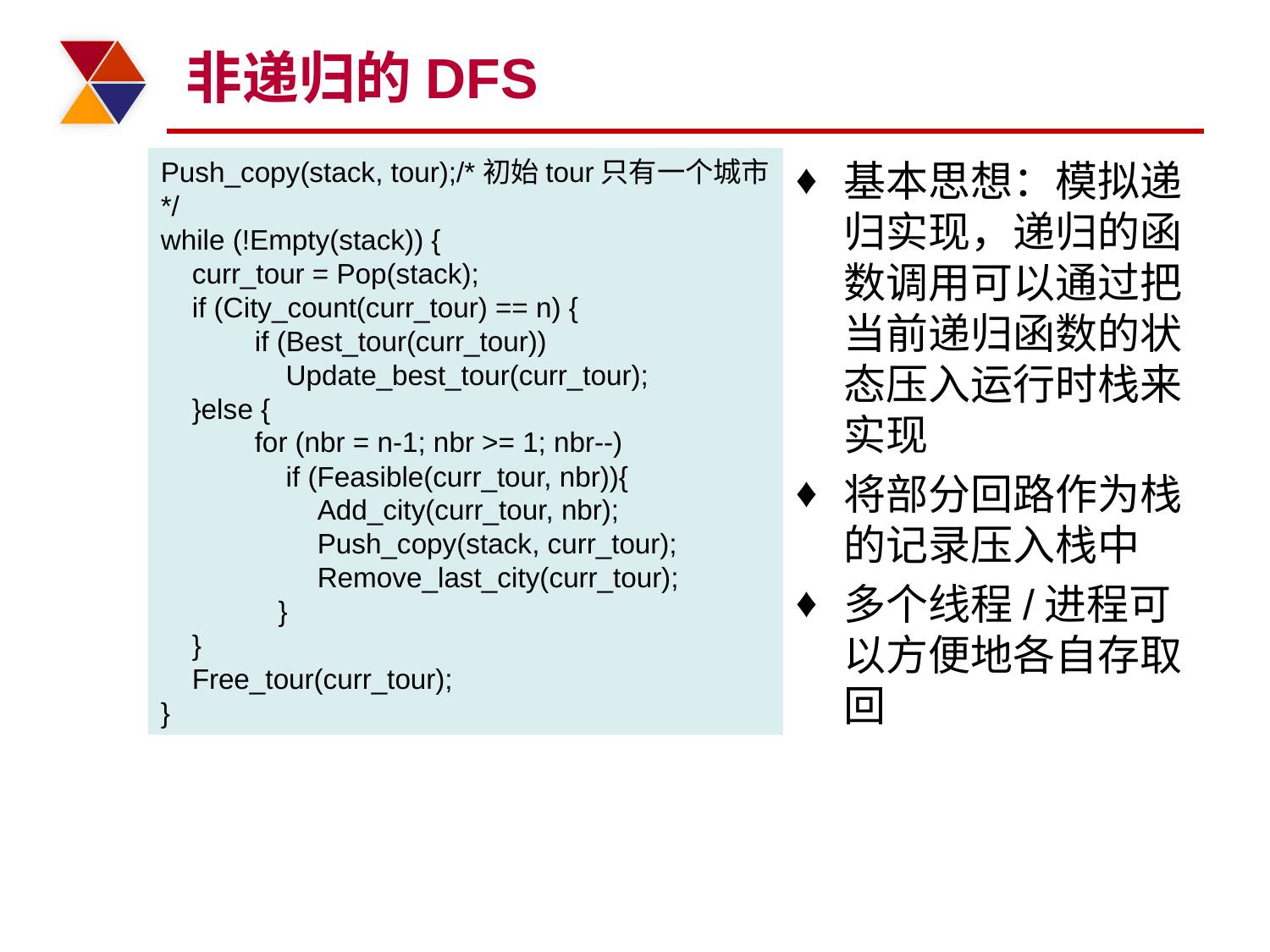

# 非递归的DFS
Push_copy(stack, tour);/*初始tour只有一个城市*/
while (!Empty(stack)) {
    curr_tour = Pop(stack);
    if (City_count(curr_tour) == n) {
            if (Best_tour(curr_tour))
                Update_best_tour(curr_tour);
    }else {
            for (nbr = n-1; nbr >= 1; nbr--)
                if (Feasible(curr_tour, nbr)){
                    Add_city(curr_tour, nbr);
                    Push_copy(stack, curr_tour);
                    Remove_last_city(curr_tour);
               }
    }
    Free_tour(curr_tour);
}
基本思想：模拟递归实现，递归的函数调用可以通过把当前递归函数的状态压入运行时栈来实现
将部分回路作为栈的记录压入栈中
多个线程/进程可以方便地各自存取回